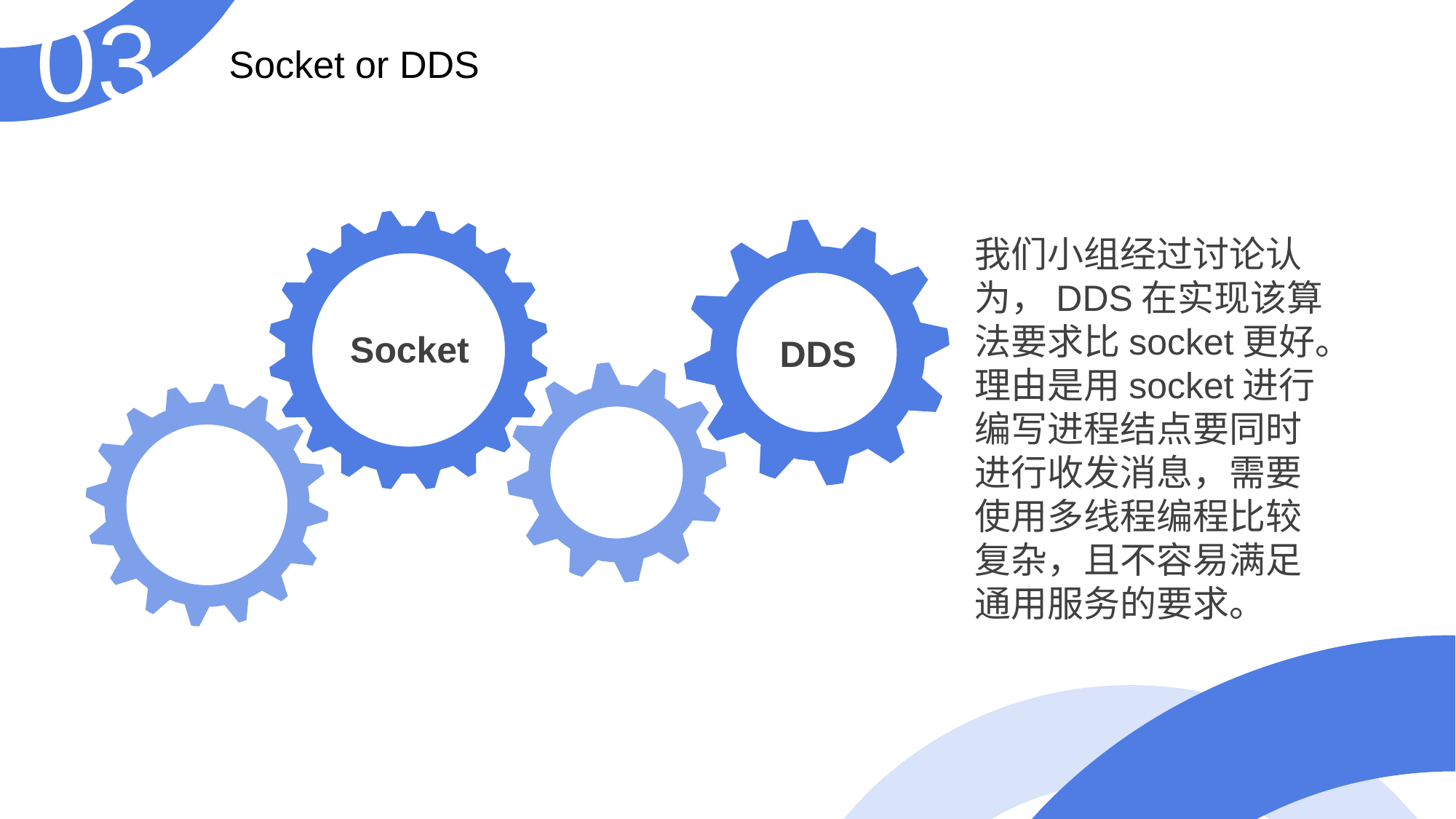

03
Socket or DDS

我们小组经过讨论认为，DDS在实现该算法要求比socket更好。理由是用socket进行编写进程结点要同时进行收发消息，需要使用多线程编程比较复杂，且不容易满足通用服务的要求。

Socket
DDS